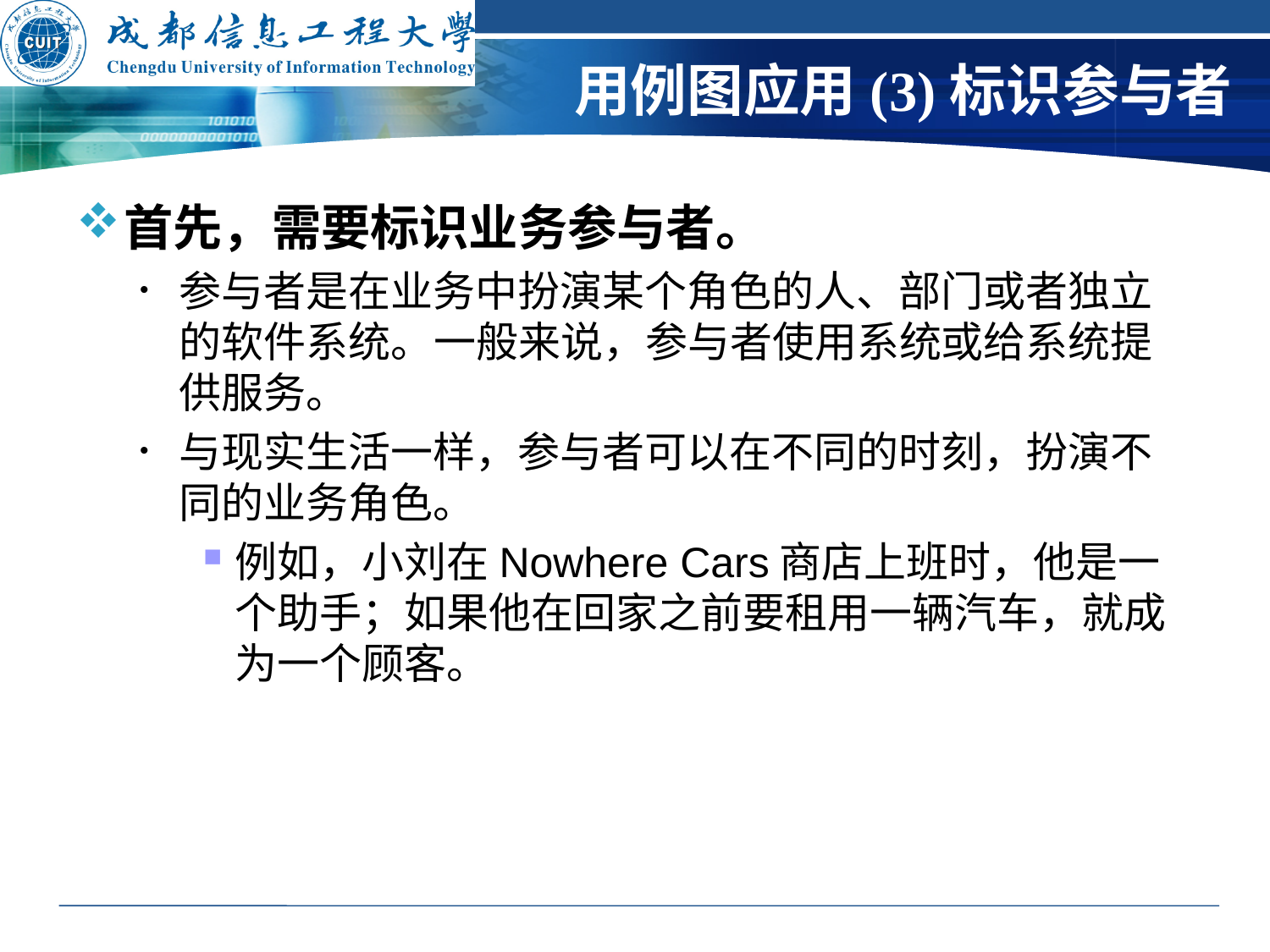

# 用例图应用(3)标识参与者
首先，需要标识业务参与者。
参与者是在业务中扮演某个角色的人、部门或者独立的软件系统。一般来说，参与者使用系统或给系统提供服务。
与现实生活一样，参与者可以在不同的时刻，扮演不同的业务角色。
例如，小刘在Nowhere Cars商店上班时，他是一个助手；如果他在回家之前要租用一辆汽车，就成为一个顾客。